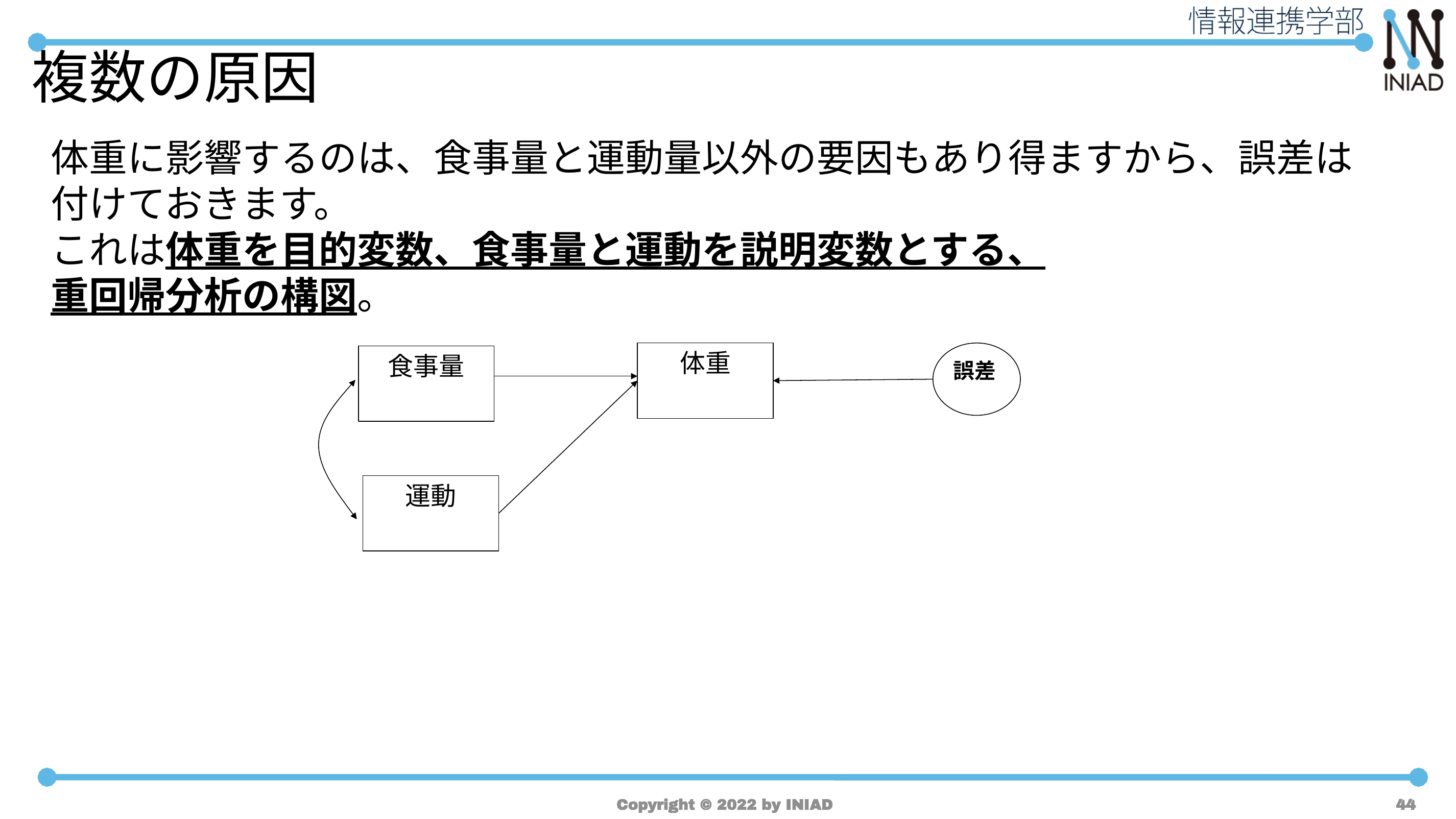

# 複数の原因
体重に影響するのは、食事量と運動量以外の要因もあり得ますから、誤差は
付けておきます。
これは体重を目的変数、食事量と運動を説明変数とする、
重回帰分析の構図。
体重
誤差
食事量

運動
Copyright © 2022 by INIAD
44